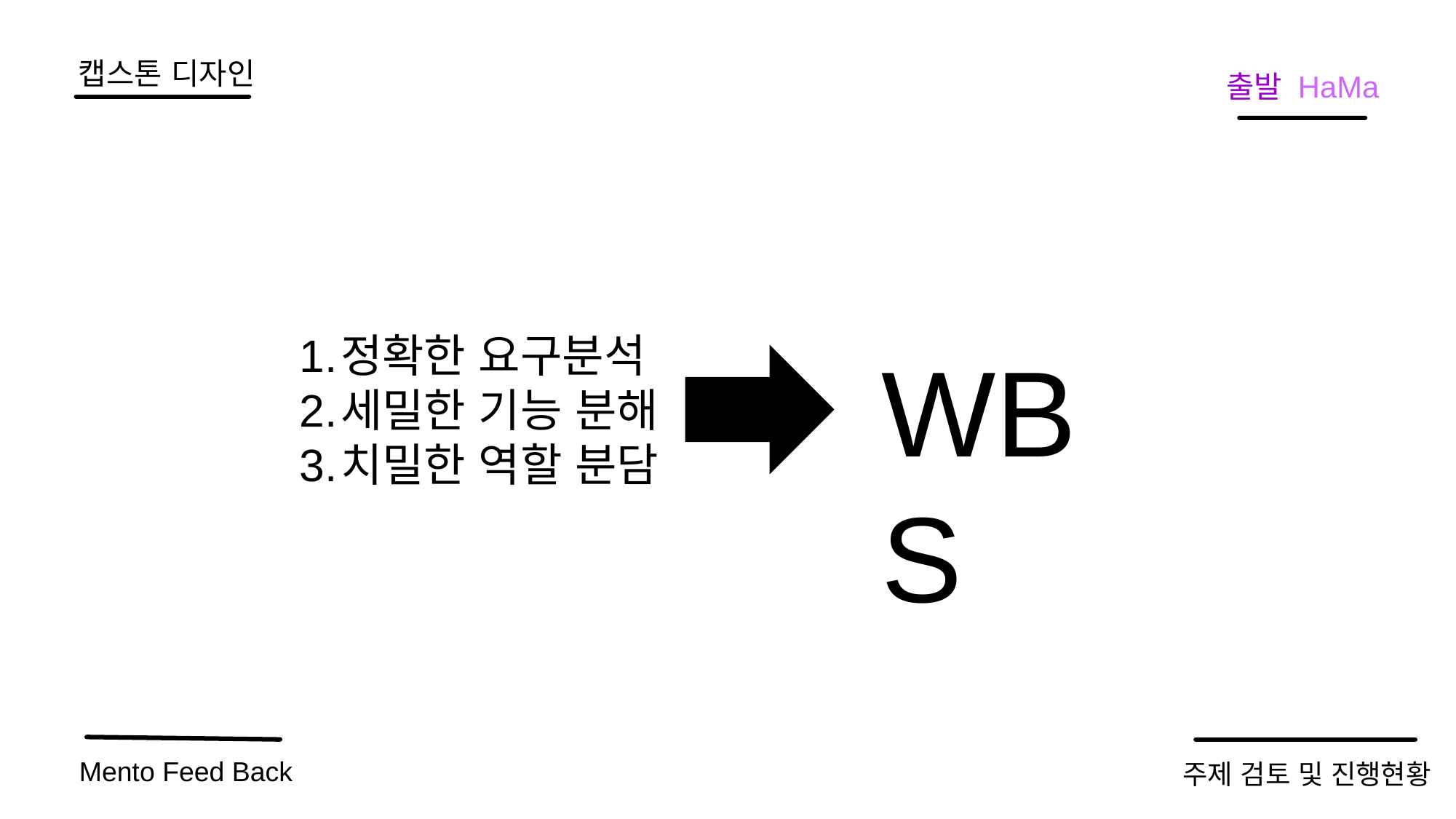

# 캡스톤 디자인
출발 HaMa
정확한 요구분석
세밀한 기능 분해
치밀한 역할 분담
WBS

Mento Feed Back
주제 검토 및 진행현황